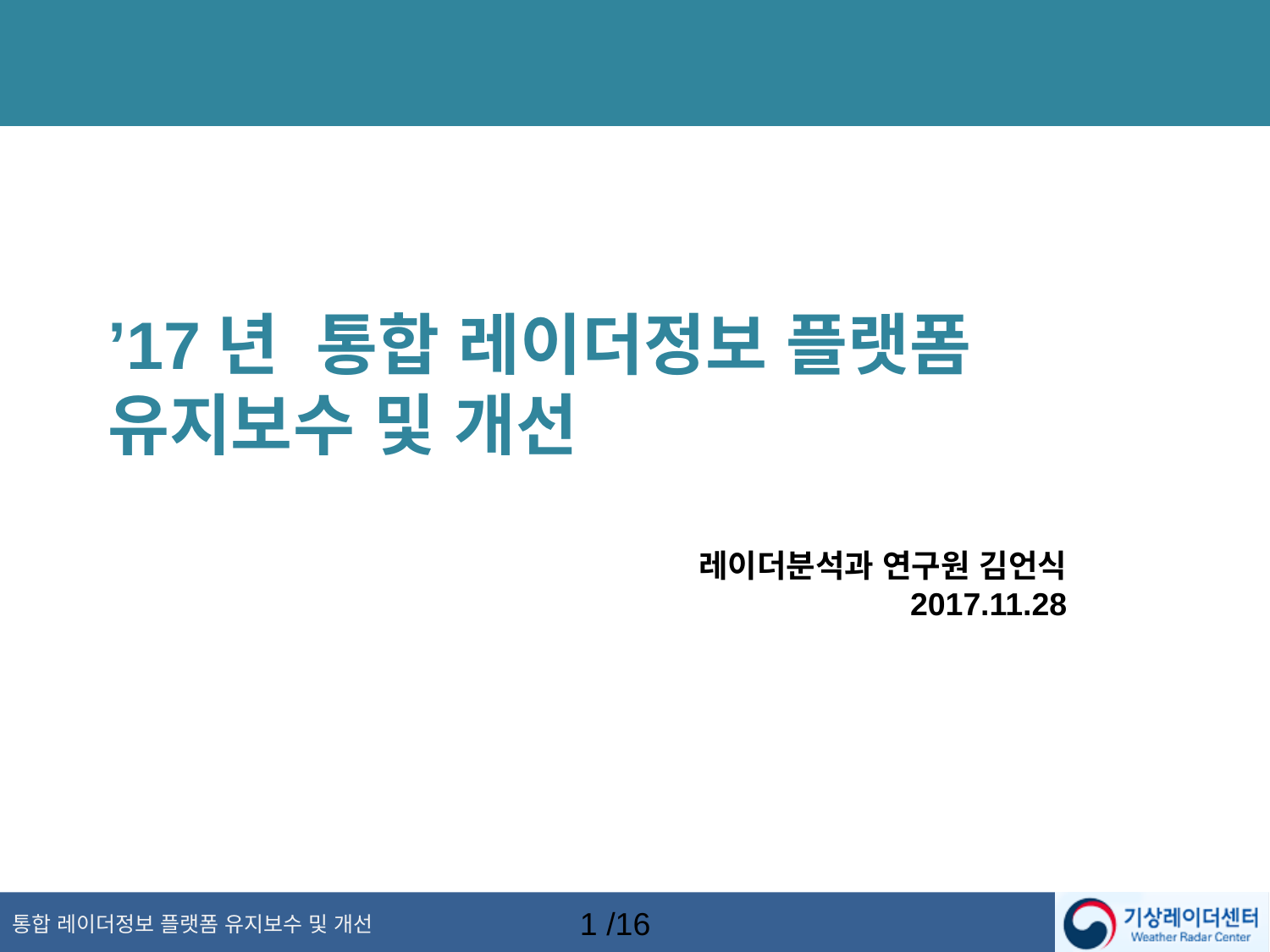

’17년  통합 레이더정보 플랫폼
유지보수 및 개선
레이더분석과 연구원 김언식
2017.11.28
1